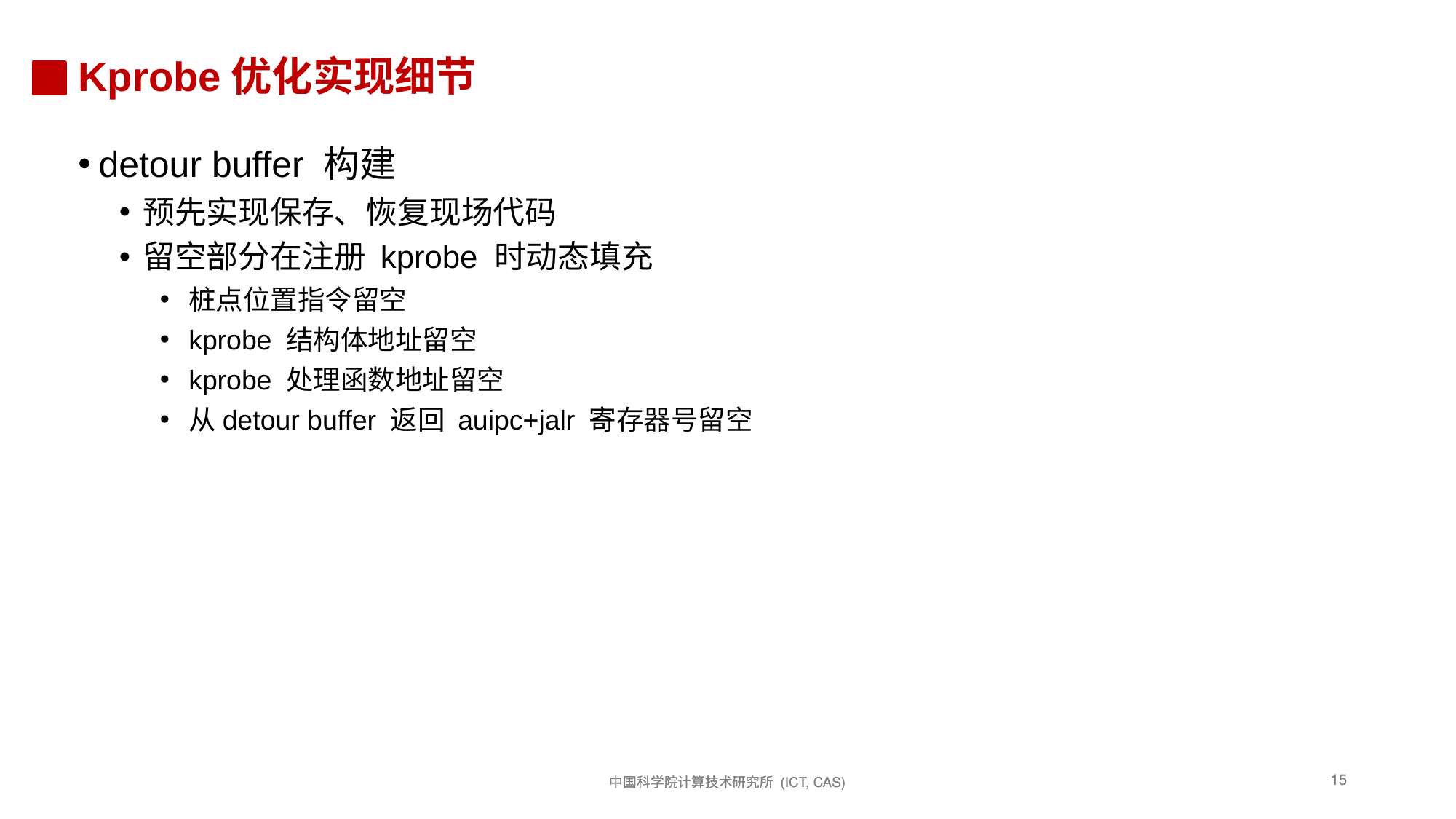

# Kprobe优化实现细节
detour buffer 构建
预先实现保存、恢复现场代码
留空部分在注册 kprobe 时动态填充
桩点位置指令留空
kprobe 结构体地址留空
kprobe 处理函数地址留空
从detour buffer 返回 auipc+jalr 寄存器号留空